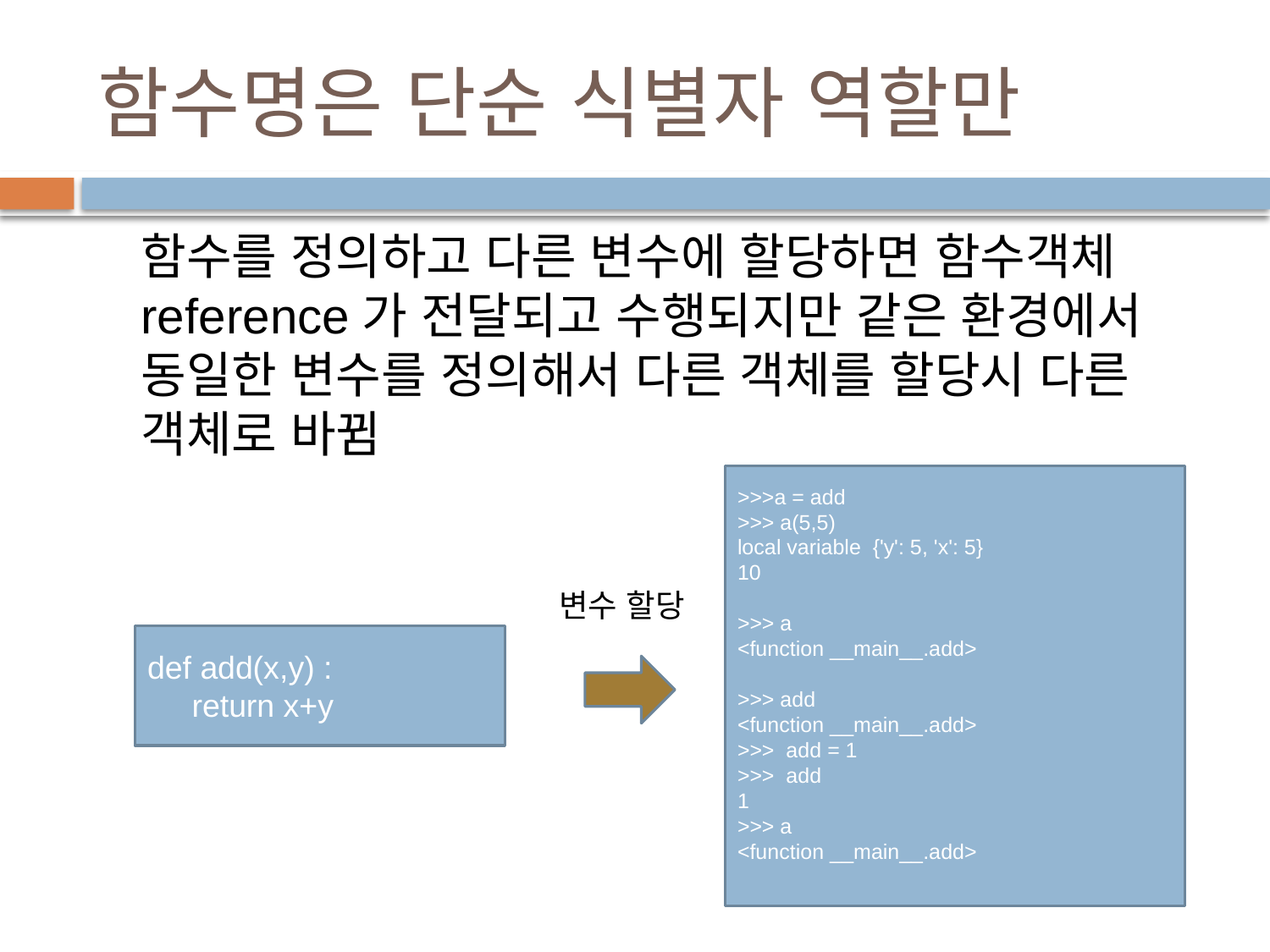

# 함수명은 단순 식별자 역할만
함수를 정의하고 다른 변수에 할당하면 함수객체 reference가 전달되고 수행되지만 같은 환경에서 동일한 변수를 정의해서 다른 객체를 할당시 다른 객체로 바뀜
>>>a = add
>>> a(5,5)
local variable  {'y': 5, 'x': 5}
10

>>> a
<function __main__.add>

>>> add
<function __main__.add>
>>>  add = 1
>>>  add
1
>>> a
<function __main__.add>

변수 할당
def add(x,y) :
     return x+y